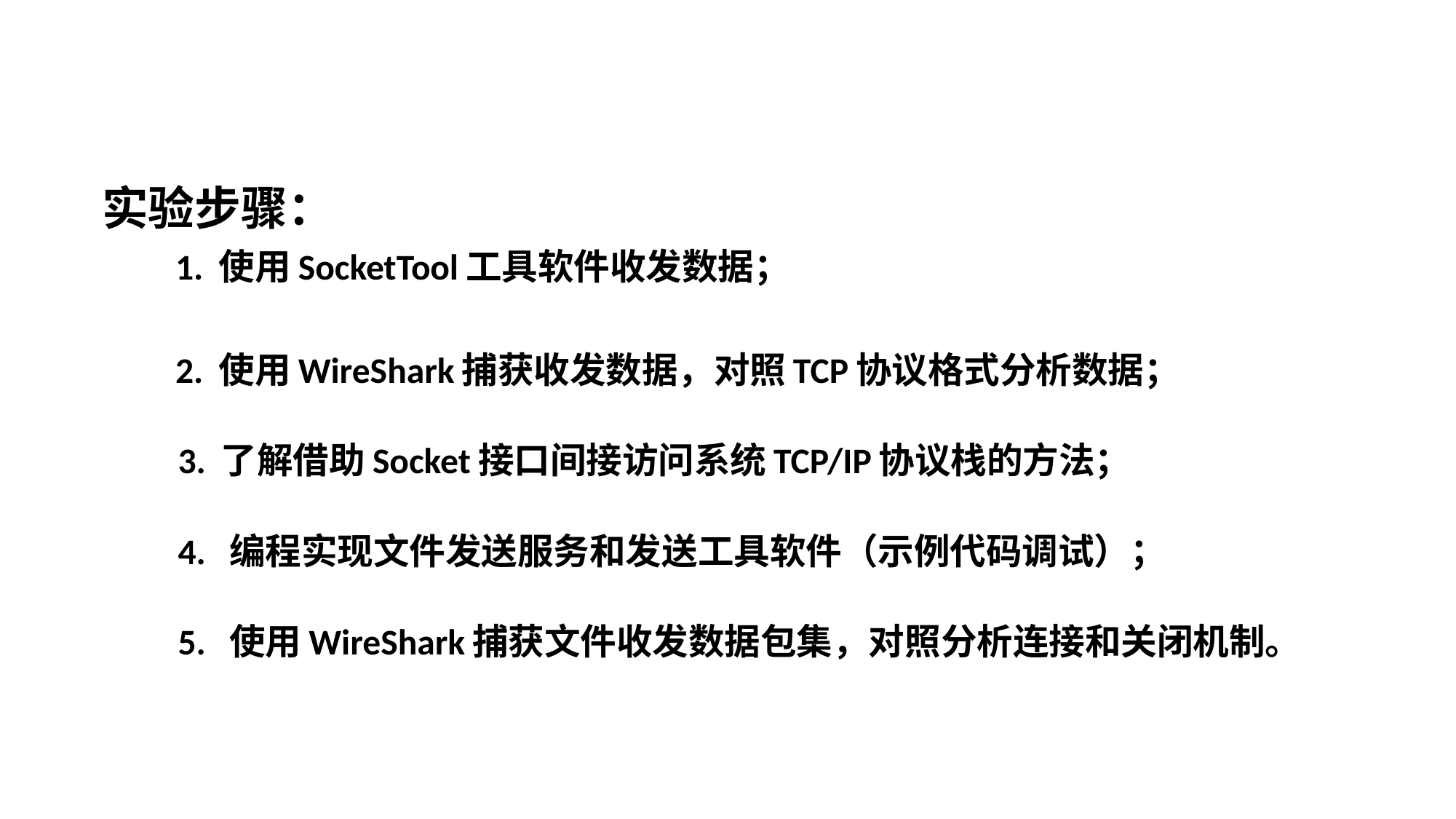

实验步骤：
         1. 使用SocketTool工具软件收发数据；

         2. 使用WireShark捕获收发数据，对照TCP协议格式分析数据；

   3. 了解借助Socket接口间接访问系统TCP/IP协议栈的方法；

   4.  编程实现文件发送服务和发送工具软件（示例代码调试）；

   5.  使用WireShark捕获文件收发数据包集，对照分析连接和关闭机制。